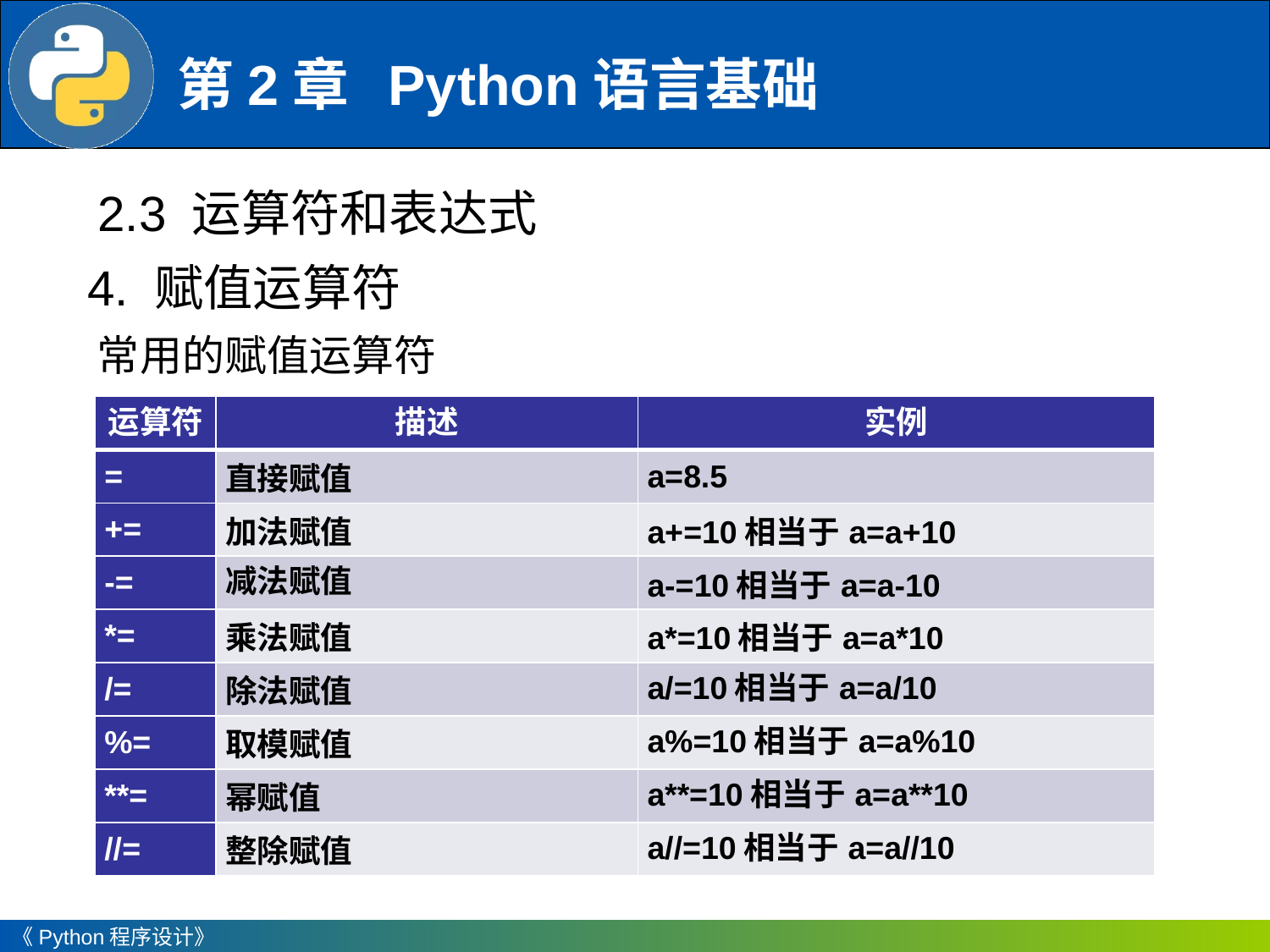

2.3 运算符和表达式
4. 赋值运算符
常用的赋值运算符
| 运算符 | 描述 | 实例 |
| --- | --- | --- |
| = | 直接赋值 | a=8.5 |
| += | 加法赋值 | a+=10相当于a=a+10 |
| -= | 减法赋值 | a-=10相当于a=a-10 |
| \*= | 乘法赋值 | a\*=10相当于a=a\*10 |
| /= | 除法赋值 | a/=10相当于a=a/10 |
| %= | 取模赋值 | a%=10相当于a=a%10 |
| \*\*= | 幂赋值 | a\*\*=10相当于a=a\*\*10 |
| //= | 整除赋值 | a//=10相当于a=a//10 |